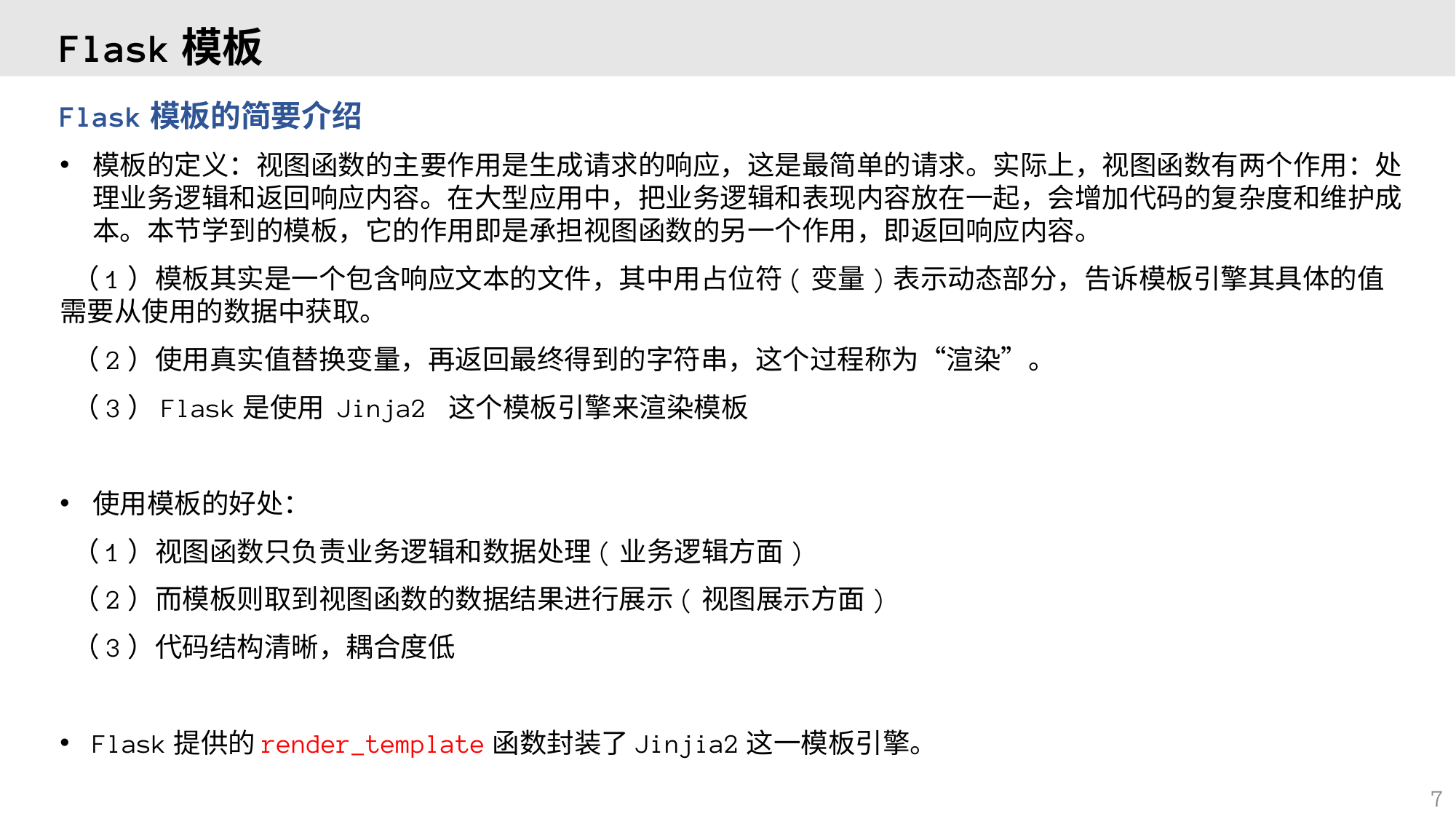

# Flask模板
Flask模板的简要介绍
模板的定义：视图函数的主要作用是生成请求的响应，这是最简单的请求。实际上，视图函数有两个作用：处理业务逻辑和返回响应内容。在大型应用中，把业务逻辑和表现内容放在一起，会增加代码的复杂度和维护成本。本节学到的模板，它的作用即是承担视图函数的另一个作用，即返回响应内容。
 （1）模板其实是一个包含响应文本的文件，其中用占位符(变量)表示动态部分，告诉模板引擎其具体的值需要从使用的数据中获取。
 （2）使用真实值替换变量，再返回最终得到的字符串，这个过程称为“渲染”。
 （3）Flask是使用 Jinja2 这个模板引擎来渲染模板

使用模板的好处：
 （1）视图函数只负责业务逻辑和数据处理(业务逻辑方面)
 （2）而模板则取到视图函数的数据结果进行展示(视图展示方面)
 （3）代码结构清晰，耦合度低

Flask提供的render_template函数封装了Jinjia2这一模板引擎。

7